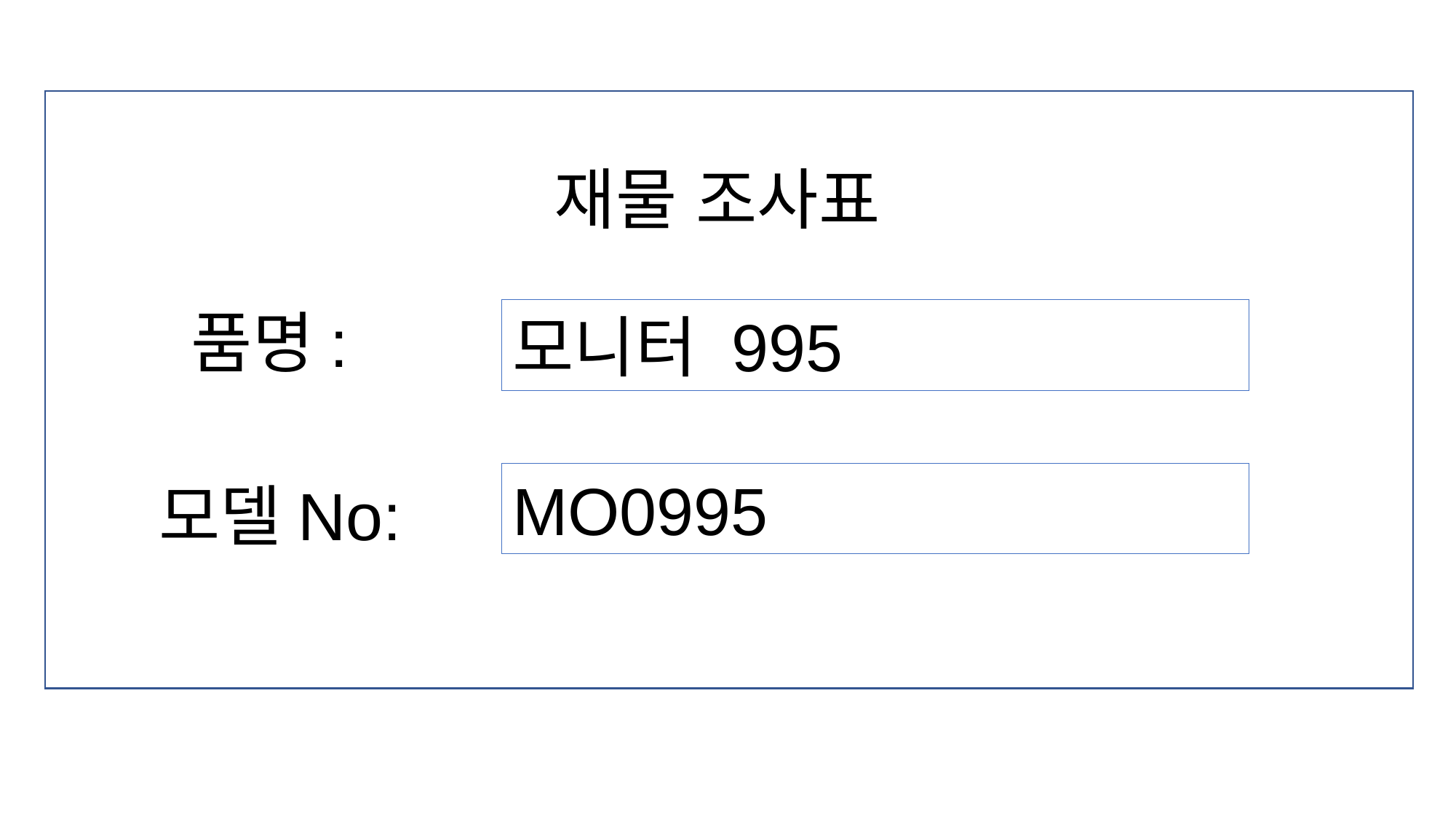

재물 조사표
품명:
모니터 995
MO0995
모델No: